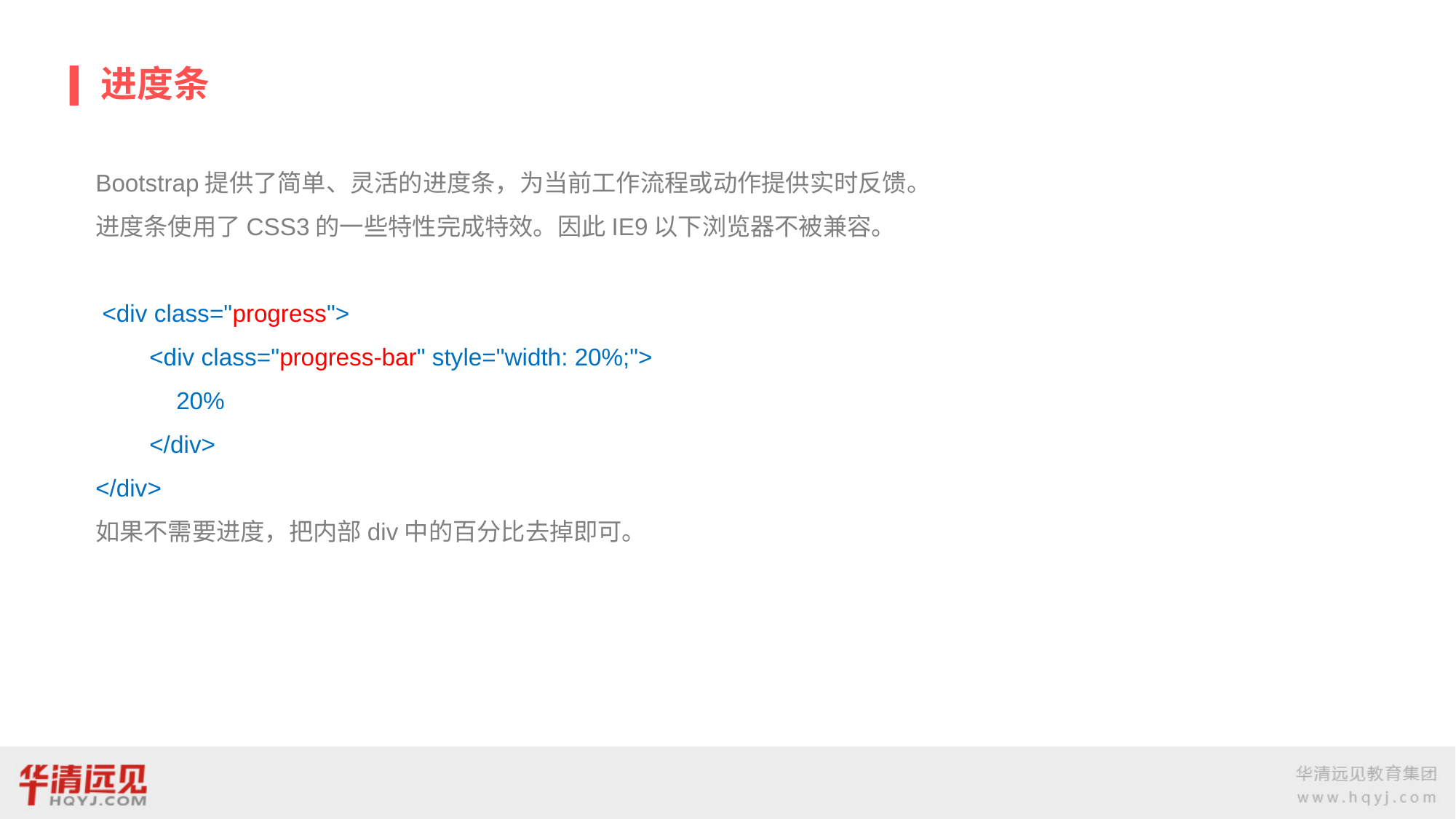

# 进度条
Bootstrap提供了简单、灵活的进度条，为当前工作流程或动作提供实时反馈。
进度条使用了CSS3的一些特性完成特效。因此IE9以下浏览器不被兼容。

 <div class="progress">
        <div class="progress-bar" style="width: 20%;">
            20%
        </div>
</div>
如果不需要进度，把内部div中的百分比去掉即可。